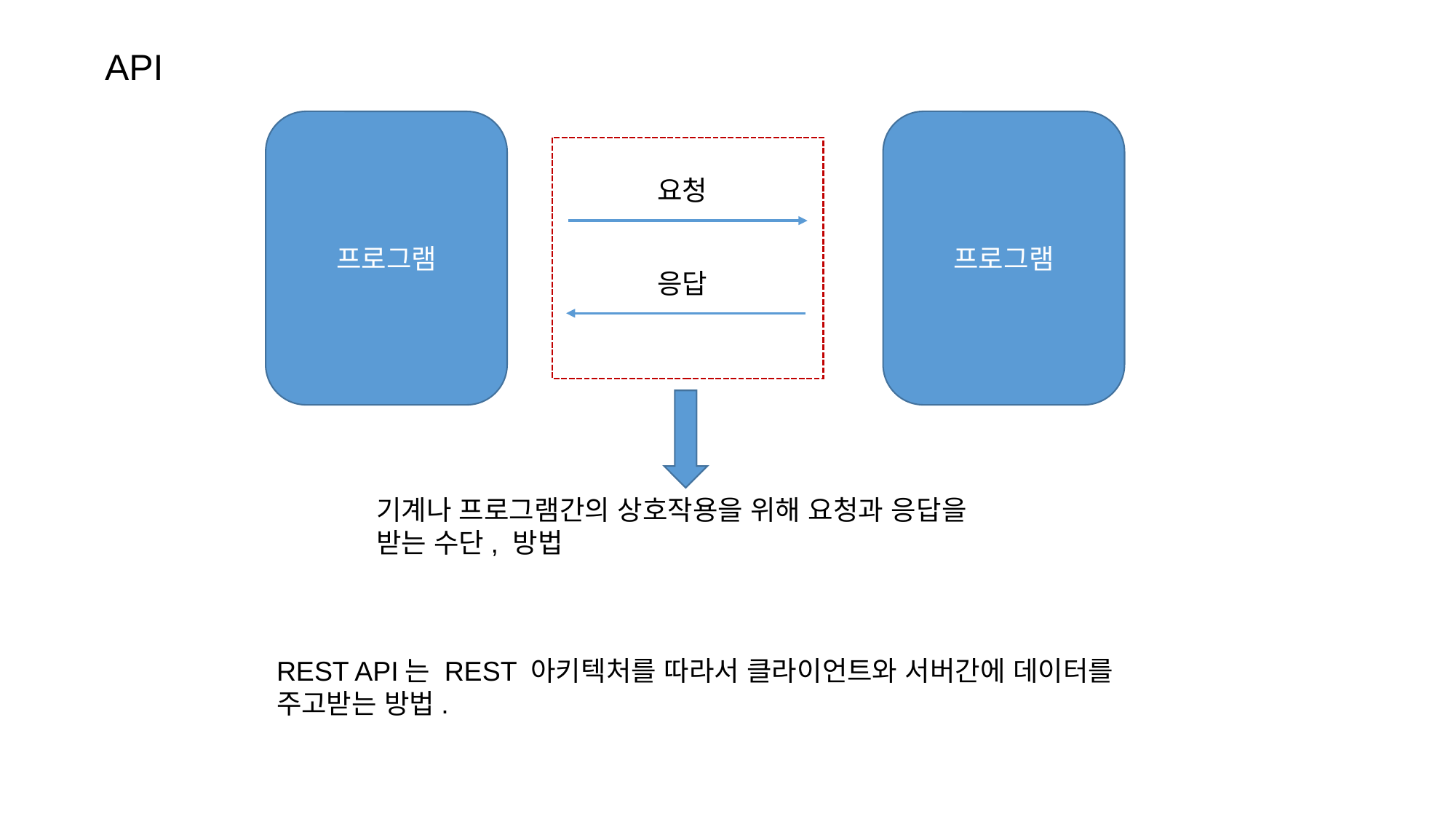

API
프로그램
프로그램

요청
응답

기계나 프로그램간의 상호작용을 위해 요청과 응답을 받는 수단, 방법
REST API는 REST 아키텍처를 따라서 클라이언트와 서버간에 데이터를 주고받는 방법.